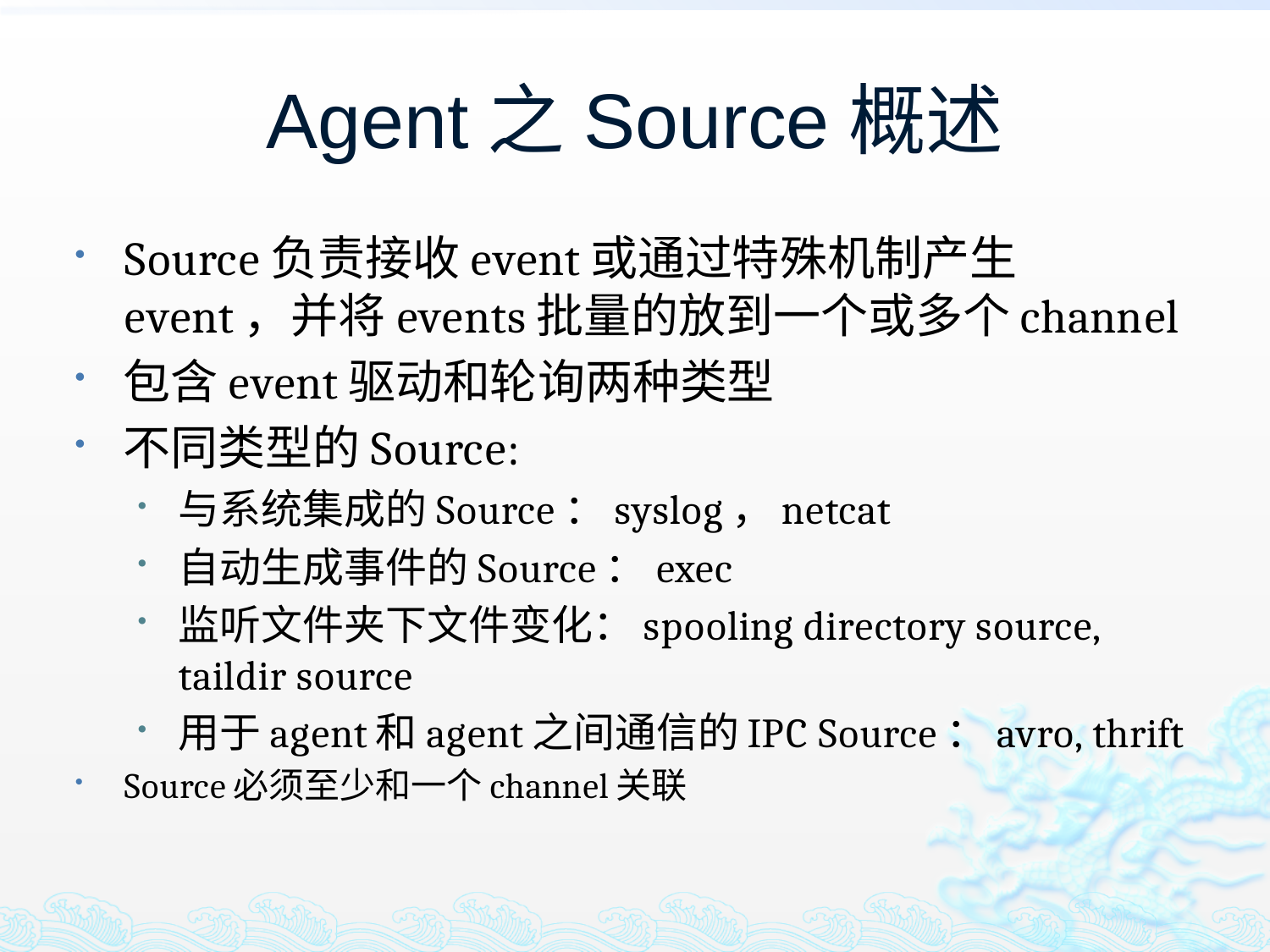

# Agent之Source概述
Source负责接收event或通过特殊机制产生event，并将events批量的放到一个或多个channel
包含event驱动和轮询两种类型
不同类型的Source:
与系统集成的Source：syslog，netcat
自动生成事件的Source：exec
监听文件夹下文件变化：spooling directory source, taildir source
用于agent和agent之间通信的IPC Source：avro, thrift
Source必须至少和一个channel关联